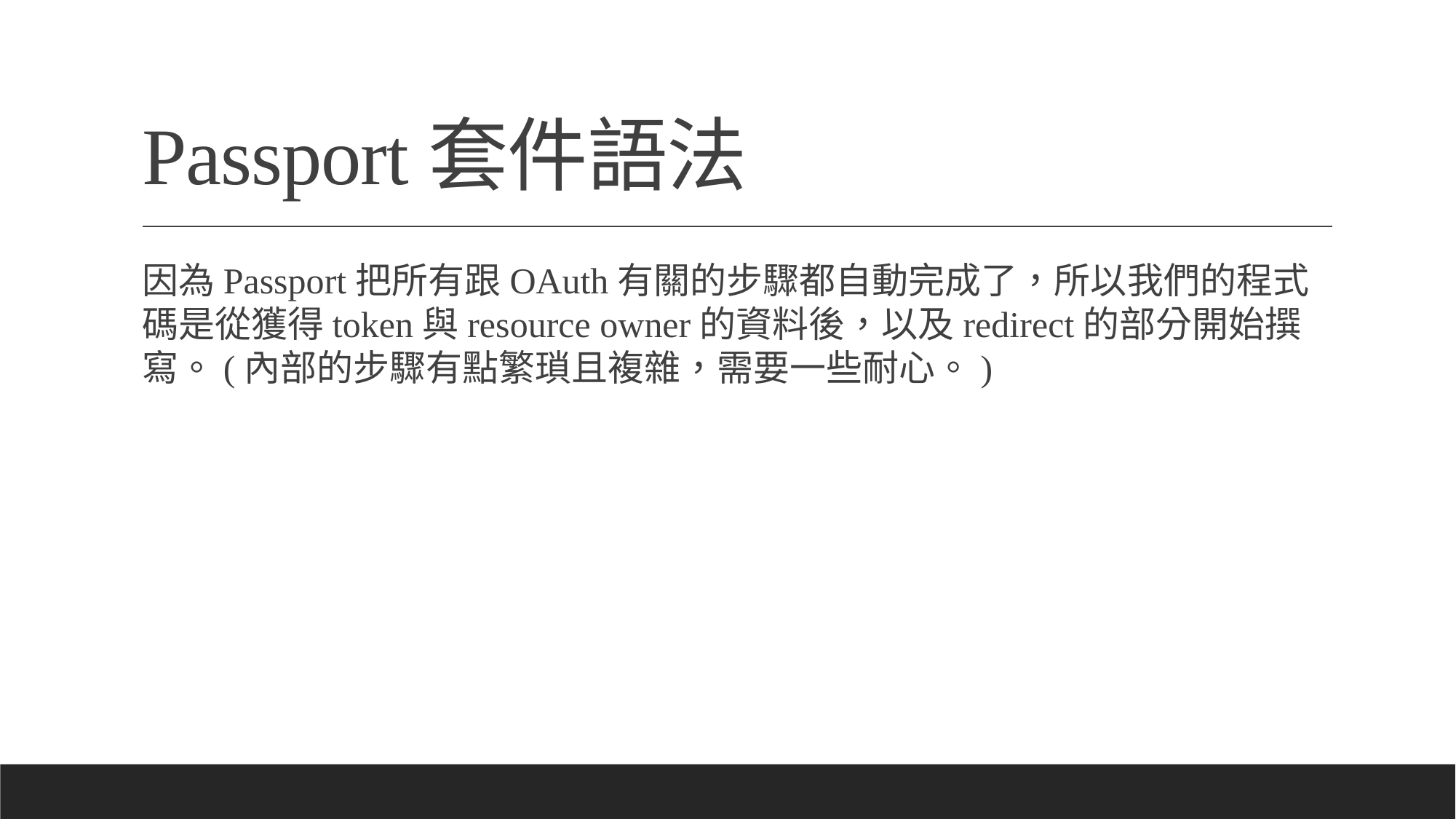

# Passport套件語法
因為Passport把所有跟OAuth有關的步驟都自動完成了，所以我們的程式碼是從獲得token與resource owner的資料後，以及redirect的部分開始撰寫。(內部的步驟有點繁瑣且複雜，需要一些耐心。)